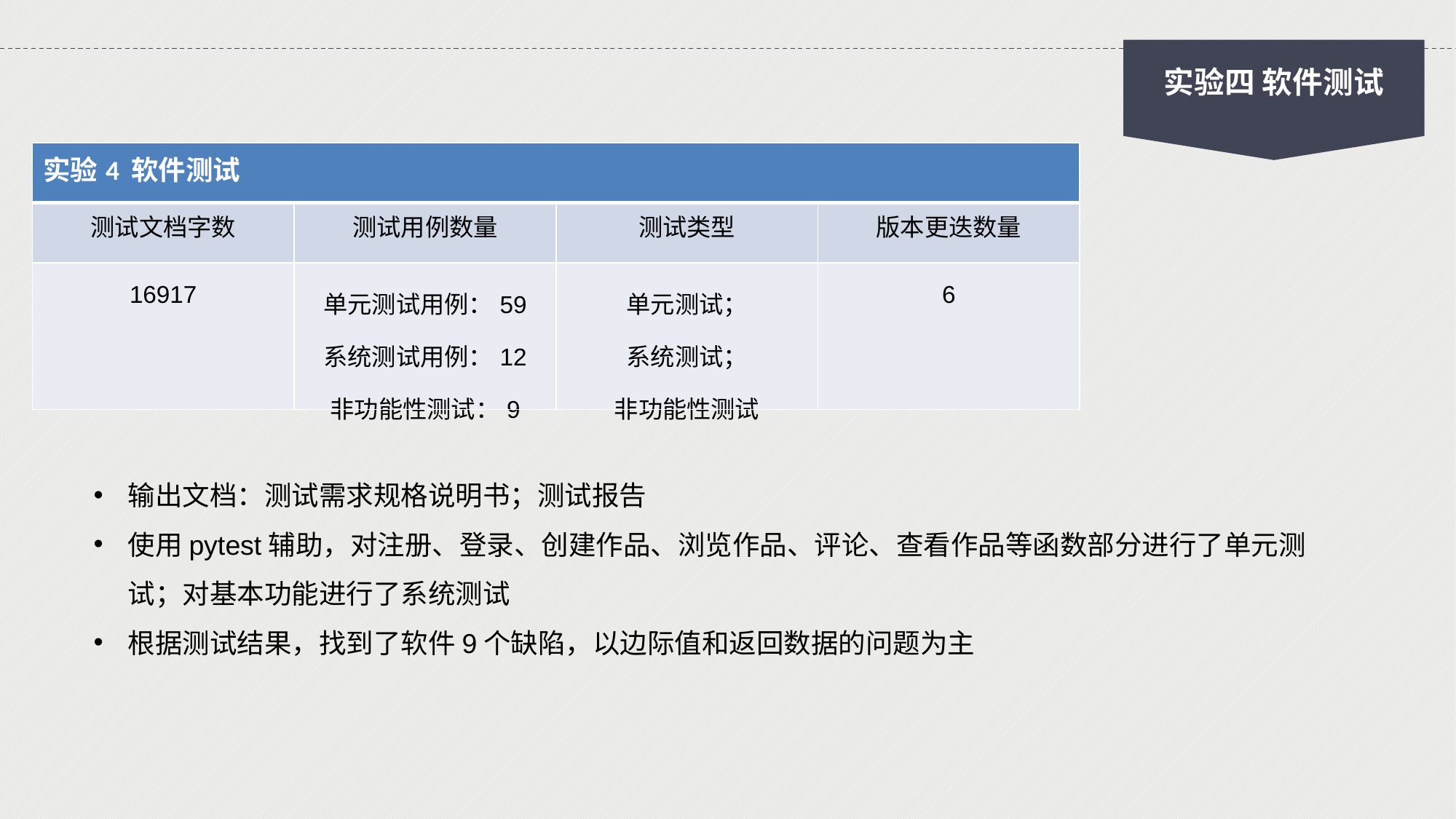

实验四 软件测试
| 实验4 软件测试 |  |  |  |
| --- | --- | --- | --- |
| 测试文档字数 | 测试用例数量 | 测试类型 | 版本更迭数量 |
| 16917 | 单元测试用例：59 系统测试用例：12 非功能性测试：9 | 单元测试； 系统测试； 非功能性测试 | 6 |
输出文档：测试需求规格说明书；测试报告
使用pytest辅助，对注册、登录、创建作品、浏览作品、评论、查看作品等函数部分进行了单元测试；对基本功能进行了系统测试
根据测试结果，找到了软件9个缺陷，以边际值和返回数据的问题为主